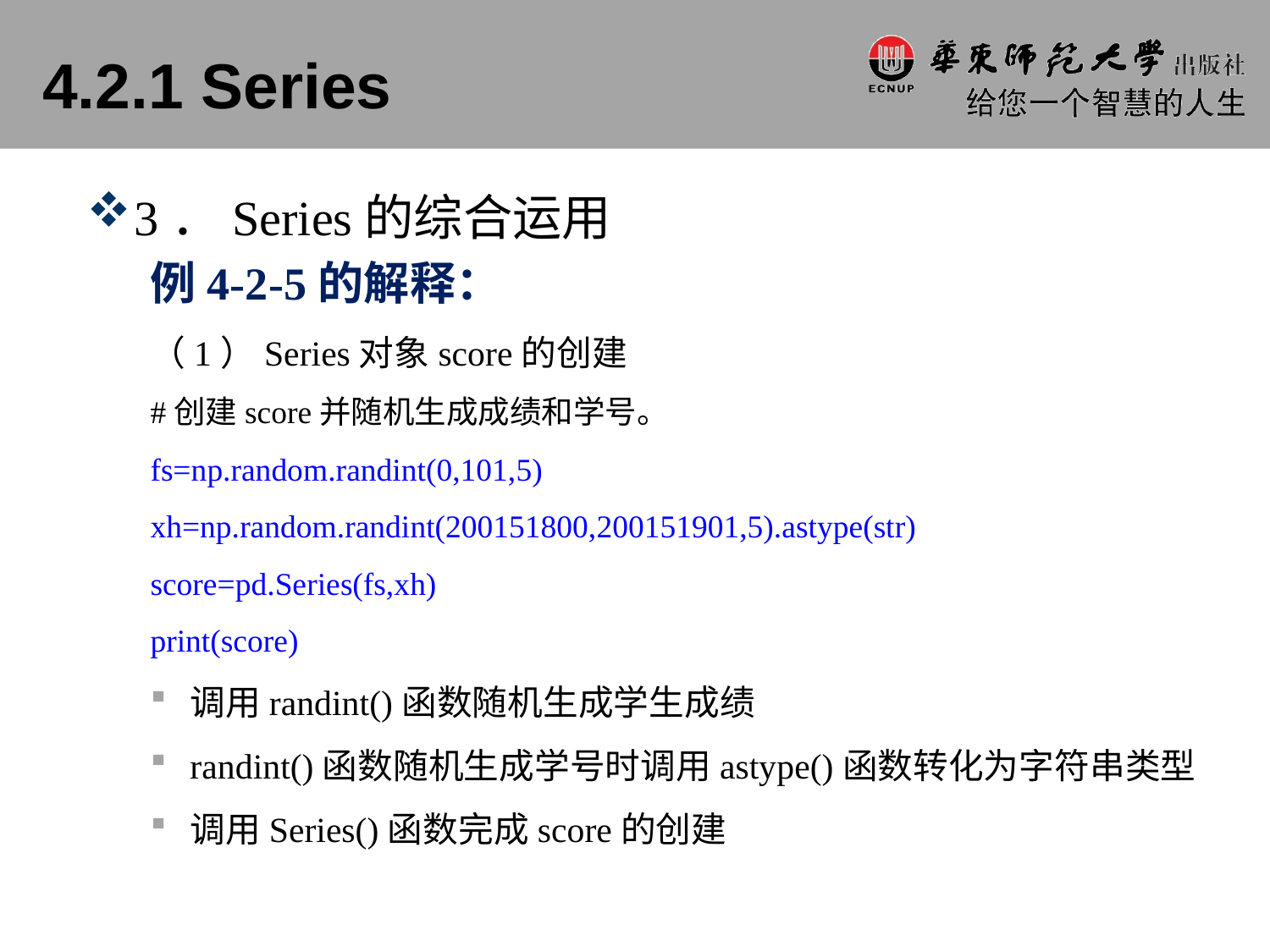

# 4.2.1 Series
3．Series的综合运用
例4-2-5的解释：
（1）Series对象score的创建
#创建score并随机生成成绩和学号。
fs=np.random.randint(0,101,5)
xh=np.random.randint(200151800,200151901,5).astype(str)
score=pd.Series(fs,xh)
print(score)
调用randint()函数随机生成学生成绩
randint()函数随机生成学号时调用astype()函数转化为字符串类型
调用Series()函数完成score的创建